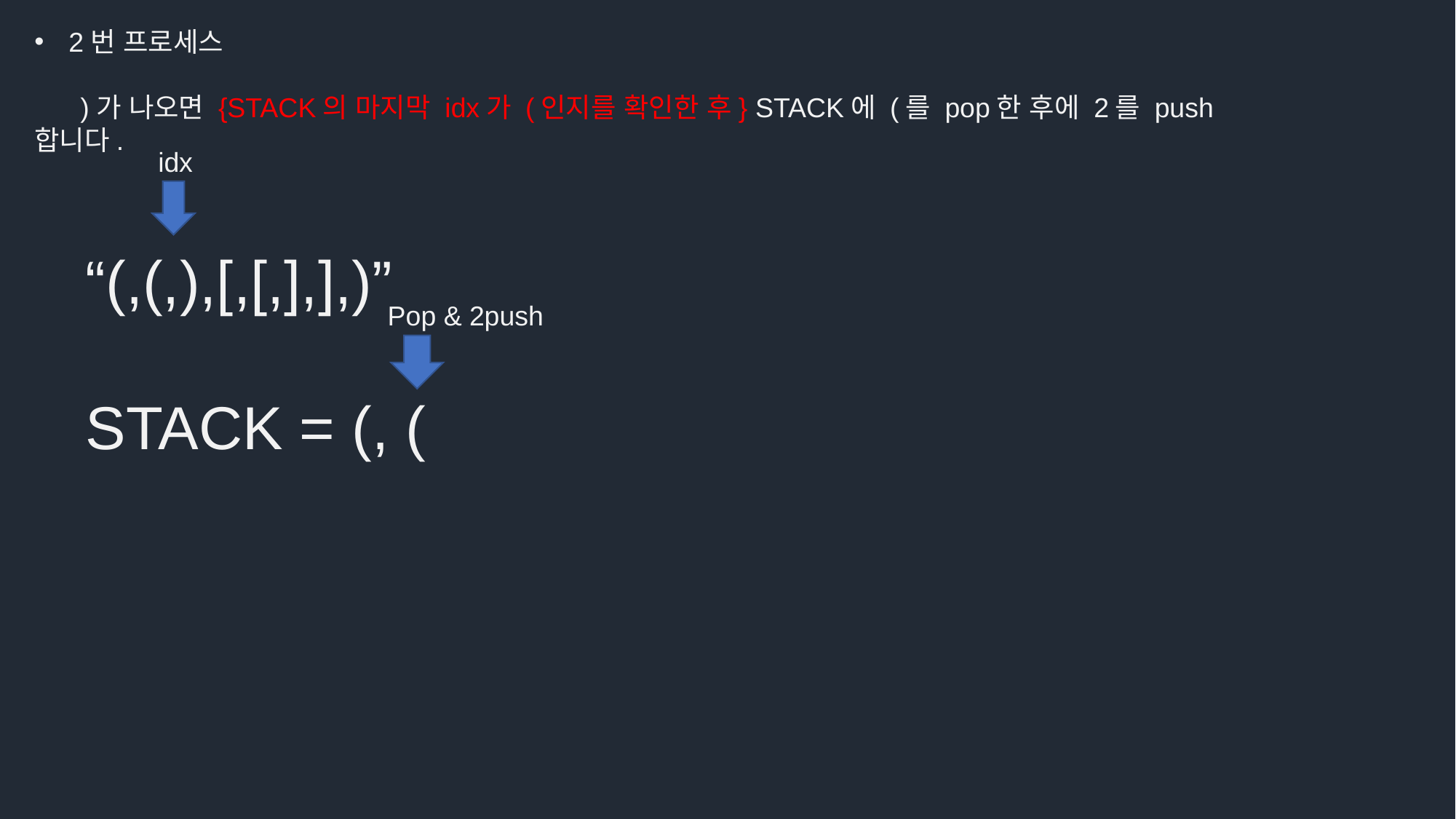

2번 프로세스

      )가 나오면 {STACK의 마지막 idx가 (인지를 확인한 후} STACK에 (를 pop한 후에 2를 push합니다.
idx

“(,(,),[,[,],],)”

STACK = (, (
Pop & 2push